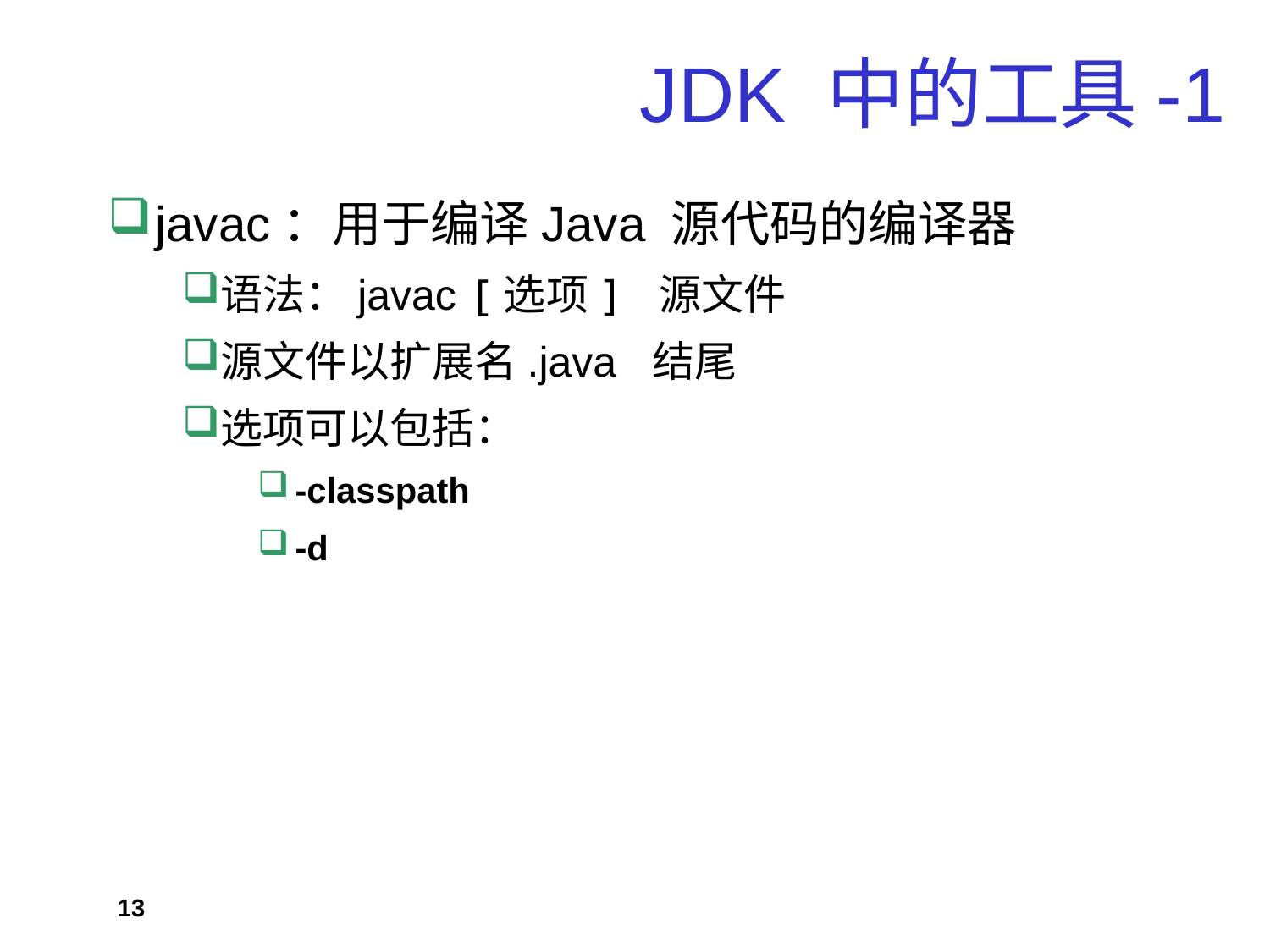

# JDK 中的工具-1
javac：用于编译Java 源代码的编译器
语法：javac [选项] 源文件
源文件以扩展名.java 结尾
选项可以包括：
-classpath
-d

13